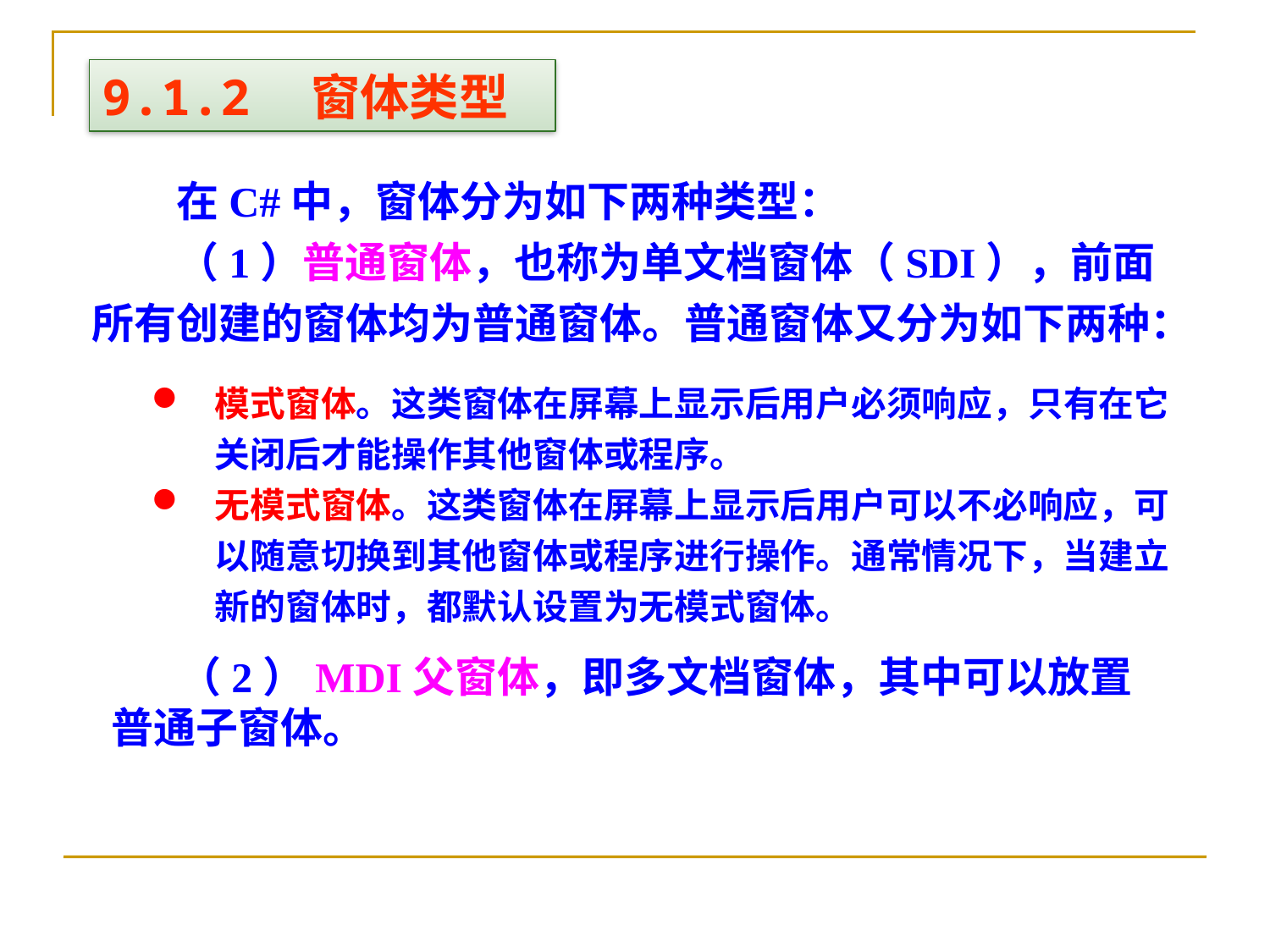

9.1.2　窗体类型
　　在C#中，窗体分为如下两种类型：
　　（1）普通窗体，也称为单文档窗体（SDI），前面所有创建的窗体均为普通窗体。普通窗体又分为如下两种：
模式窗体。这类窗体在屏幕上显示后用户必须响应，只有在它关闭后才能操作其他窗体或程序。
无模式窗体。这类窗体在屏幕上显示后用户可以不必响应，可以随意切换到其他窗体或程序进行操作。通常情况下，当建立新的窗体时，都默认设置为无模式窗体。
      （2）MDI父窗体，即多文档窗体，其中可以放置普通子窗体。